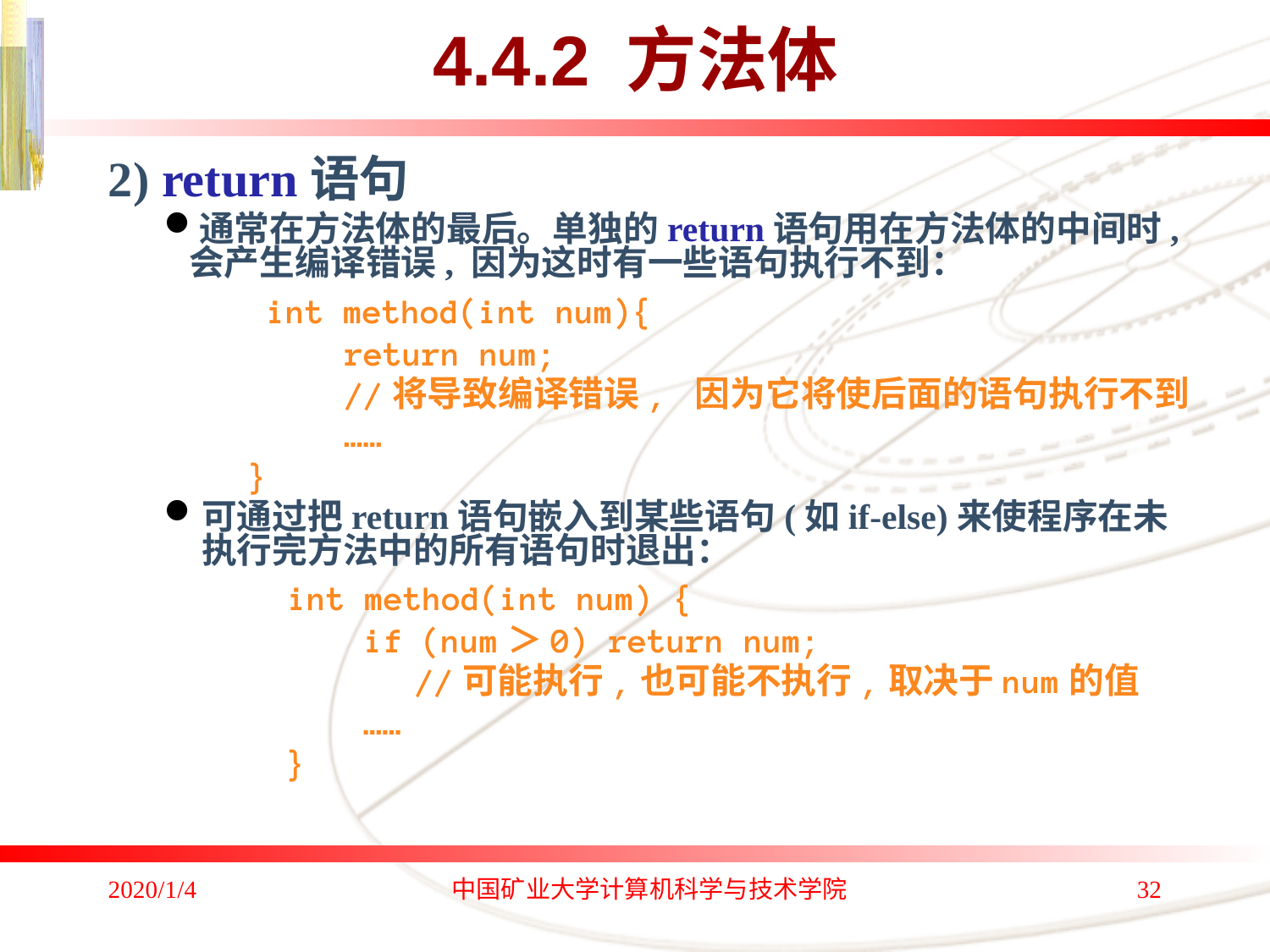

# 4.4.2 方法体
2) return语句
通常在方法体的最后。单独的return语句用在方法体的中间时, 会产生编译错误, 因为这时有一些语句执行不到：
         int method(int num){
         return num;
         //将导致编译错误, 因为它将使后面的语句执行不到
         ……
    }
可通过把return语句嵌入到某些语句(如if-else)来使程序在未执行完方法中的所有语句时退出：
           int method(int num) {
          if (num＞0) return num;
		    //可能执行,也可能不执行,取决于num的值
          ……
      }

2020/1/4
中国矿业大学计算机科学与技术学院
32